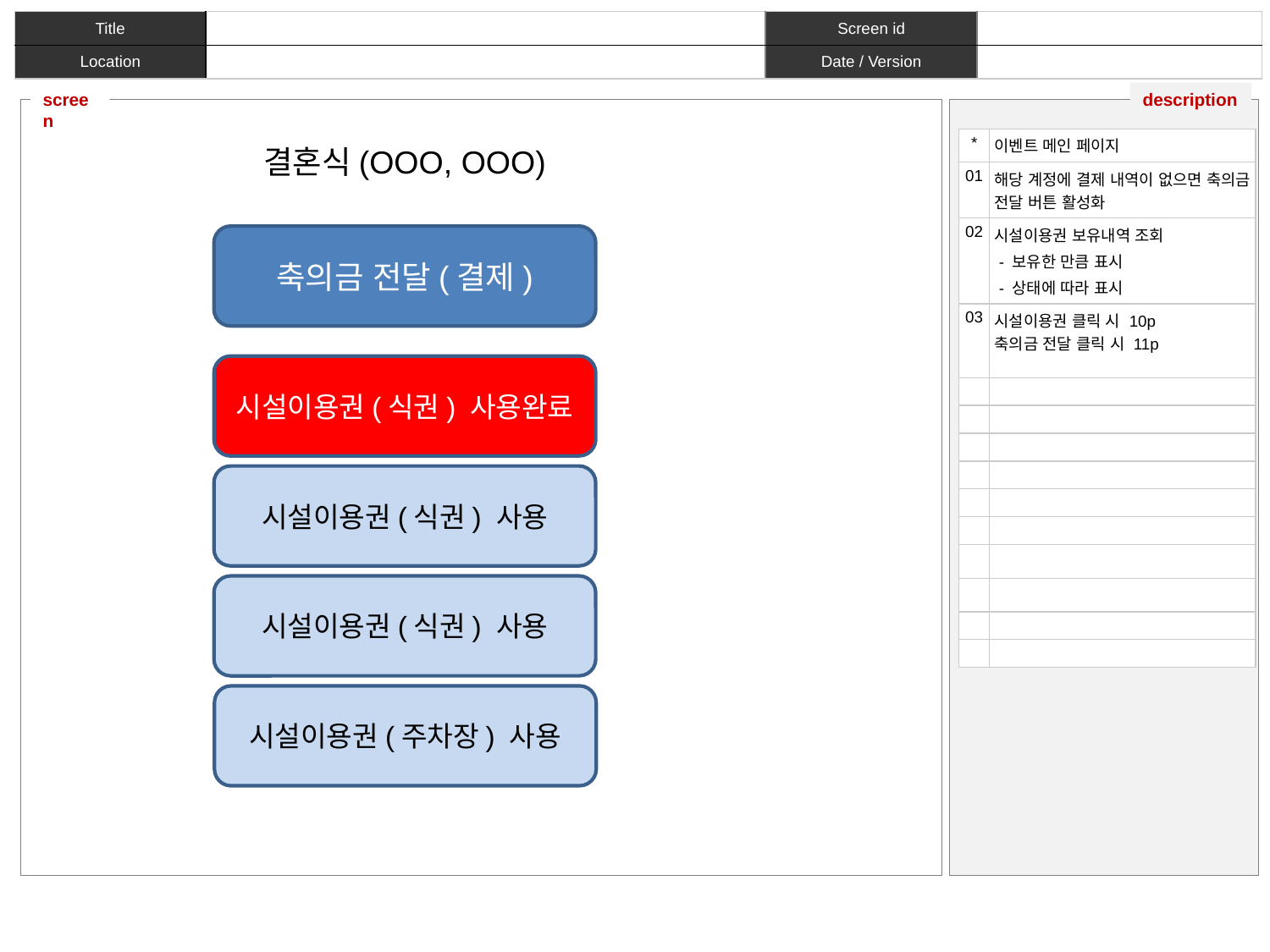

| \* | 이벤트 메인 페이지 |
| --- | --- |
| 01 | 해당 계정에 결제 내역이 없으면 축의금 전달 버튼 활성화 |
| 02 | 시설이용권 보유내역 조회 - 보유한 만큼 표시 - 상태에 따라 표시 |
| 03 | 시설이용권 클릭 시 10p 축의금 전달 클릭 시 11p |
|  |  |
|  |  |
|  |  |
|  |  |
|  |  |
|  |  |
|  |  |
|  |  |
|  |  |
|  |  |
결혼식(OOO, OOO)
축의금 전달(결제)
시설이용권(식권) 사용완료
시설이용권(식권) 사용
시설이용권(식권) 사용
시설이용권(주차장) 사용